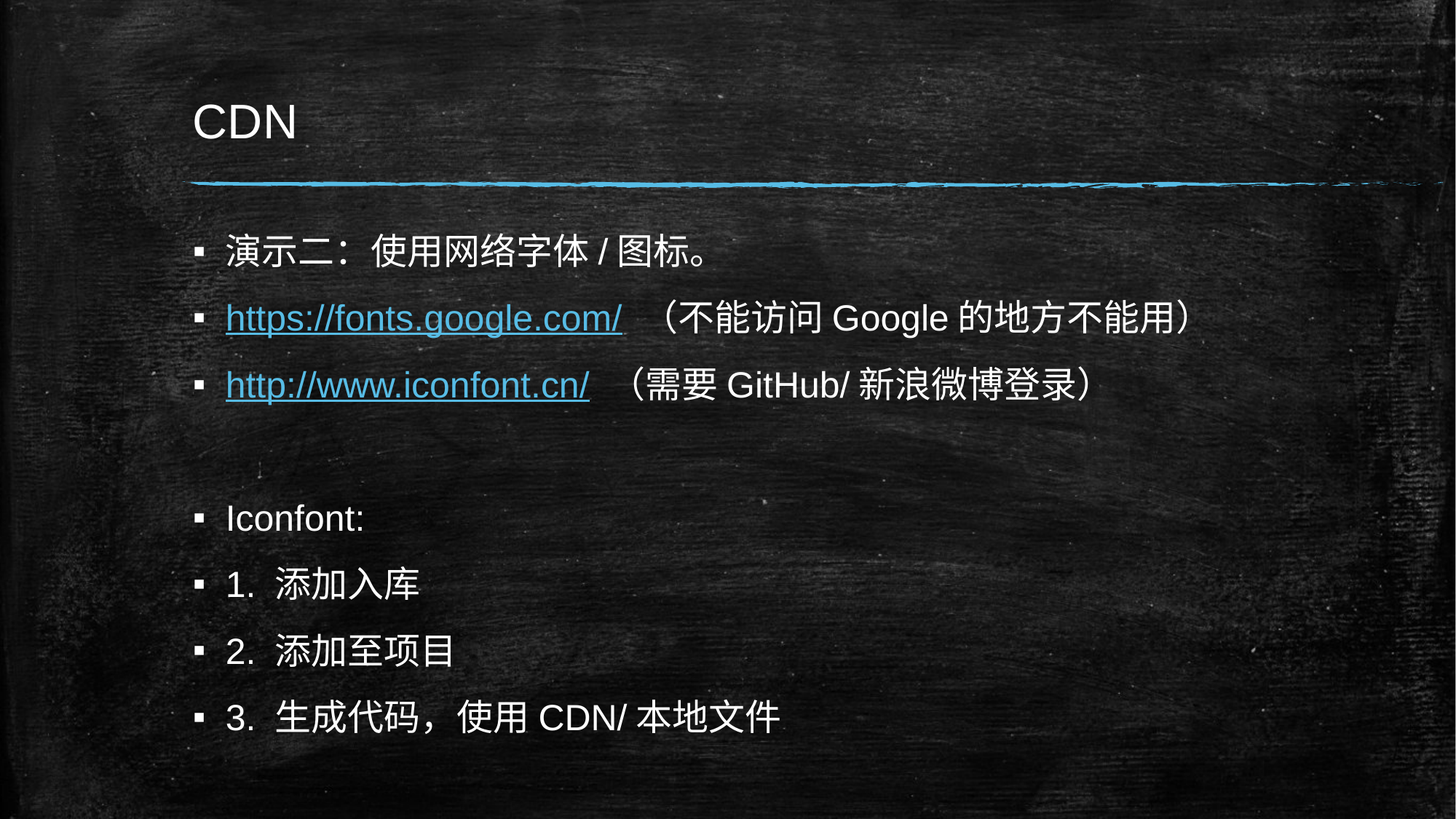

# CDN
演示二：使用网络字体/图标。
https://fonts.google.com/ （不能访问Google的地方不能用）
http://www.iconfont.cn/ （需要GitHub/新浪微博登录）

Iconfont:
1. 添加入库
2. 添加至项目
3. 生成代码，使用CDN/本地文件